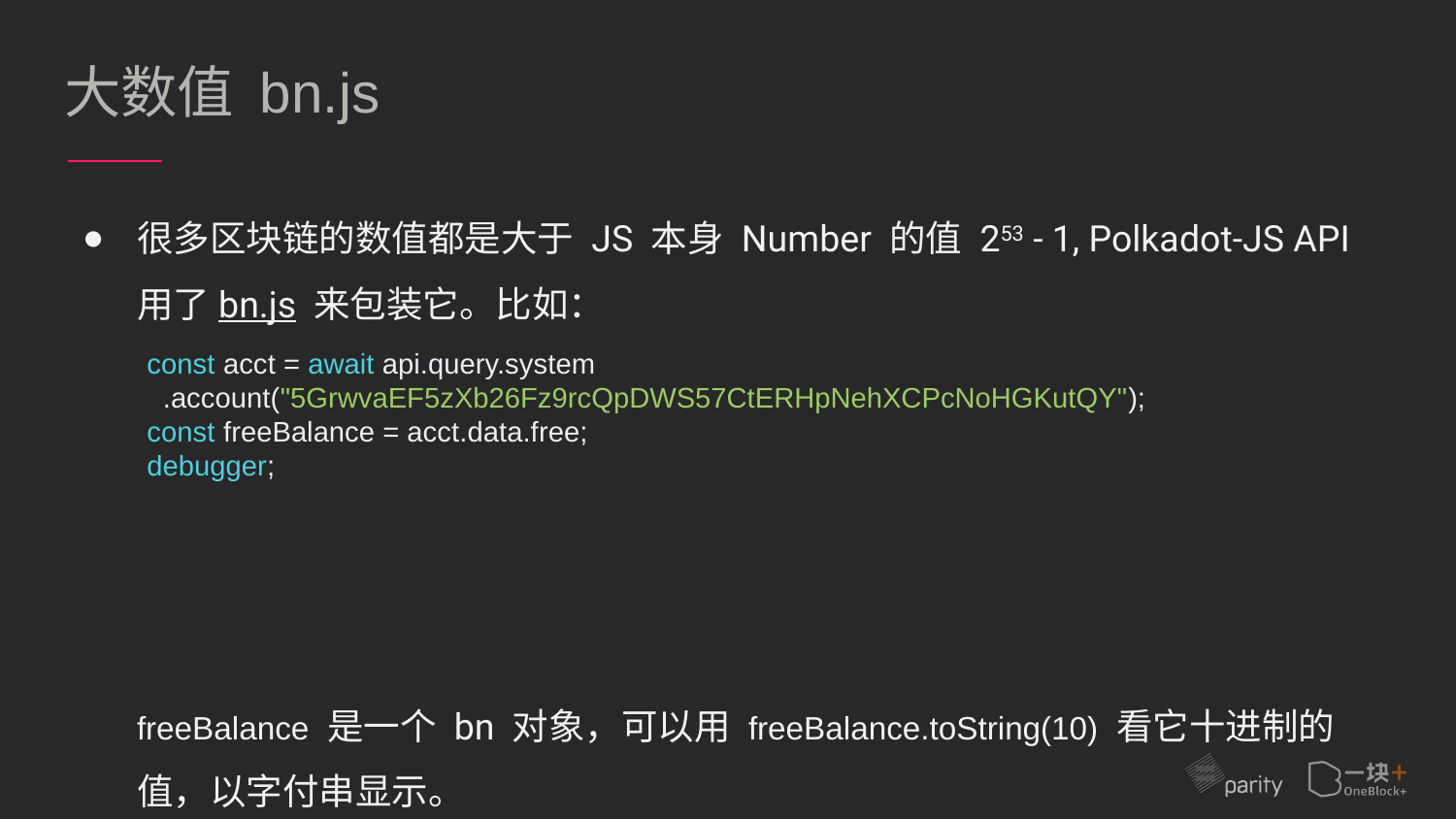

# 大数值 bn.js
很多区块链的数值都是大于 JS 本身 Number 的值 253 - 1, Polkadot-JS API 用了bn.js 来包装它。比如：
freeBalance 是一个 bn 对象，可以用 freeBalance.toString(10) 看它十进制的值，以字付串显示。
const acct = await api.query.system
  .account("5GrwvaEF5zXb26Fz9rcQpDWS57CtERHpNehXCPcNoHGKutQY");
const freeBalance = acct.data.free;
debugger;